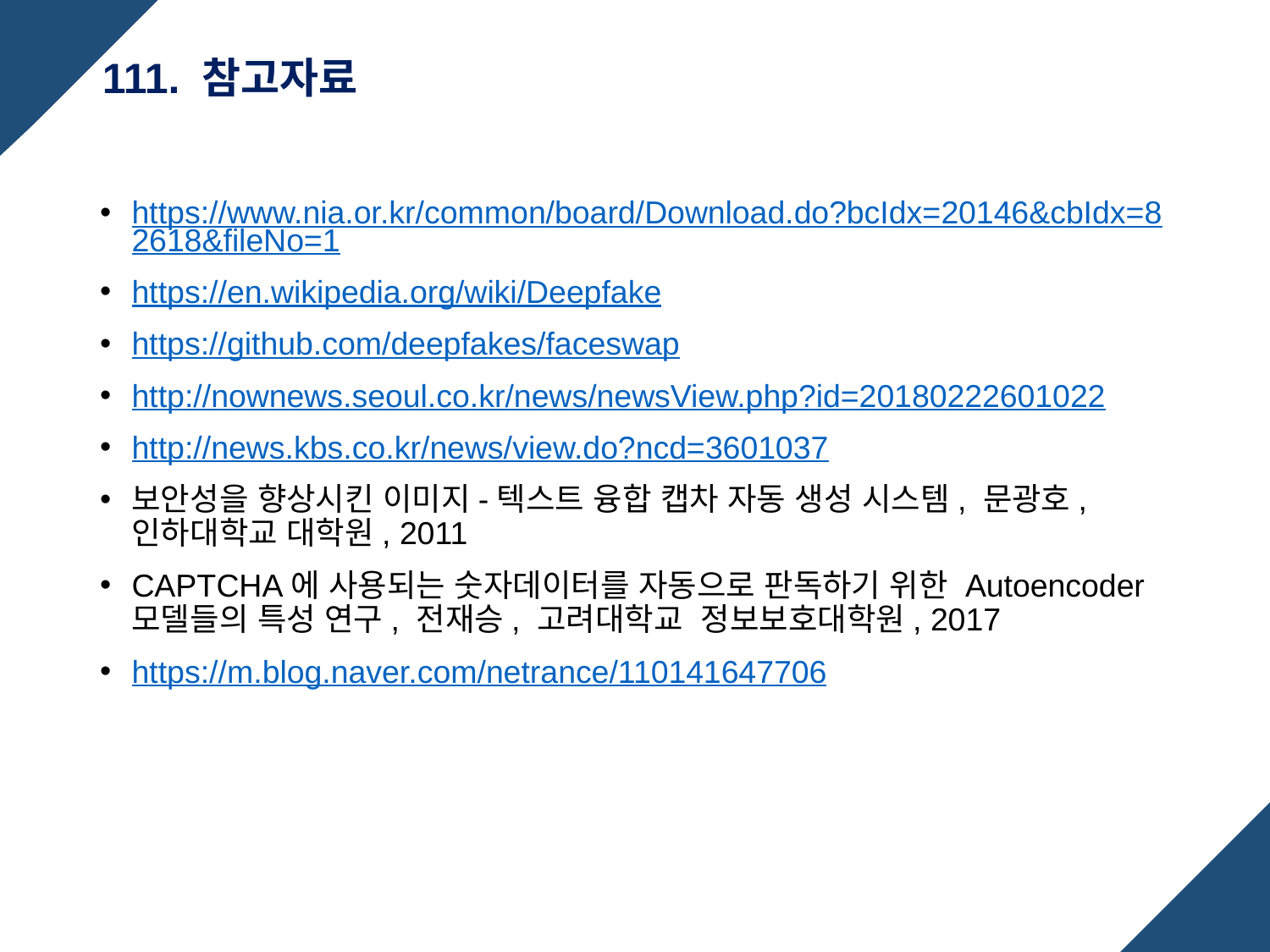

# 111. 참고자료

https://www.nia.or.kr/common/board/Download.do?bcIdx=20146&cbIdx=82618&fileNo=1
https://en.wikipedia.org/wiki/Deepfake
https://github.com/deepfakes/faceswap
http://nownews.seoul.co.kr/news/newsView.php?id=20180222601022
http://news.kbs.co.kr/news/view.do?ncd=3601037
보안성을 향상시킨 이미지-텍스트 융합 캡차 자동 생성 시스템, 문광호, 인하대학교 대학원, 2011
CAPTCHA에 사용되는 숫자데이터를 자동으로 판독하기 위한 Autoencoder 모델들의 특성 연구, 전재승, 고려대학교  정보보호대학원, 2017
https://m.blog.naver.com/netrance/110141647706